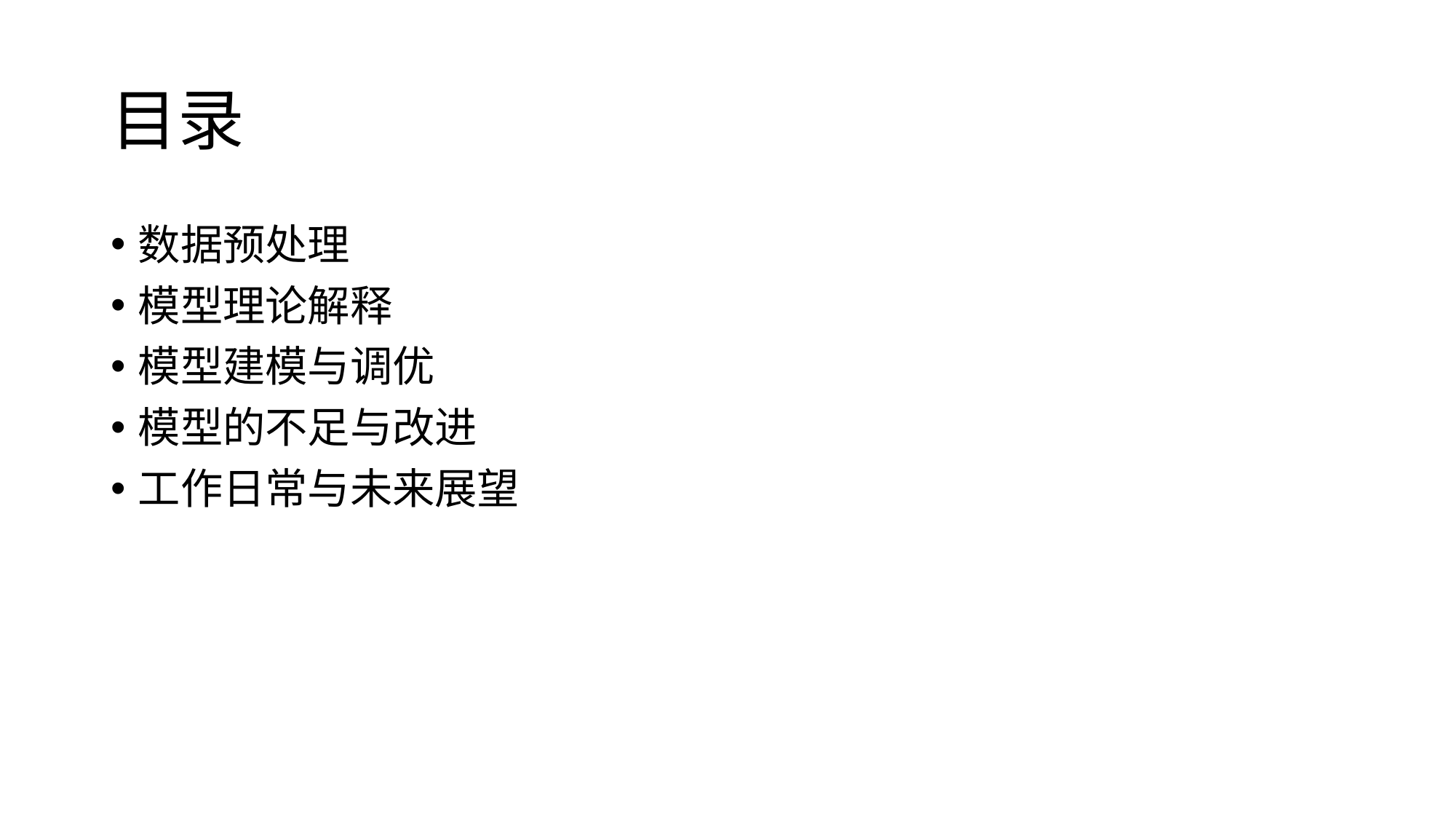

# 目录
数据预处理
模型理论解释
模型建模与调优
模型的不足与改进
工作日常与未来展望